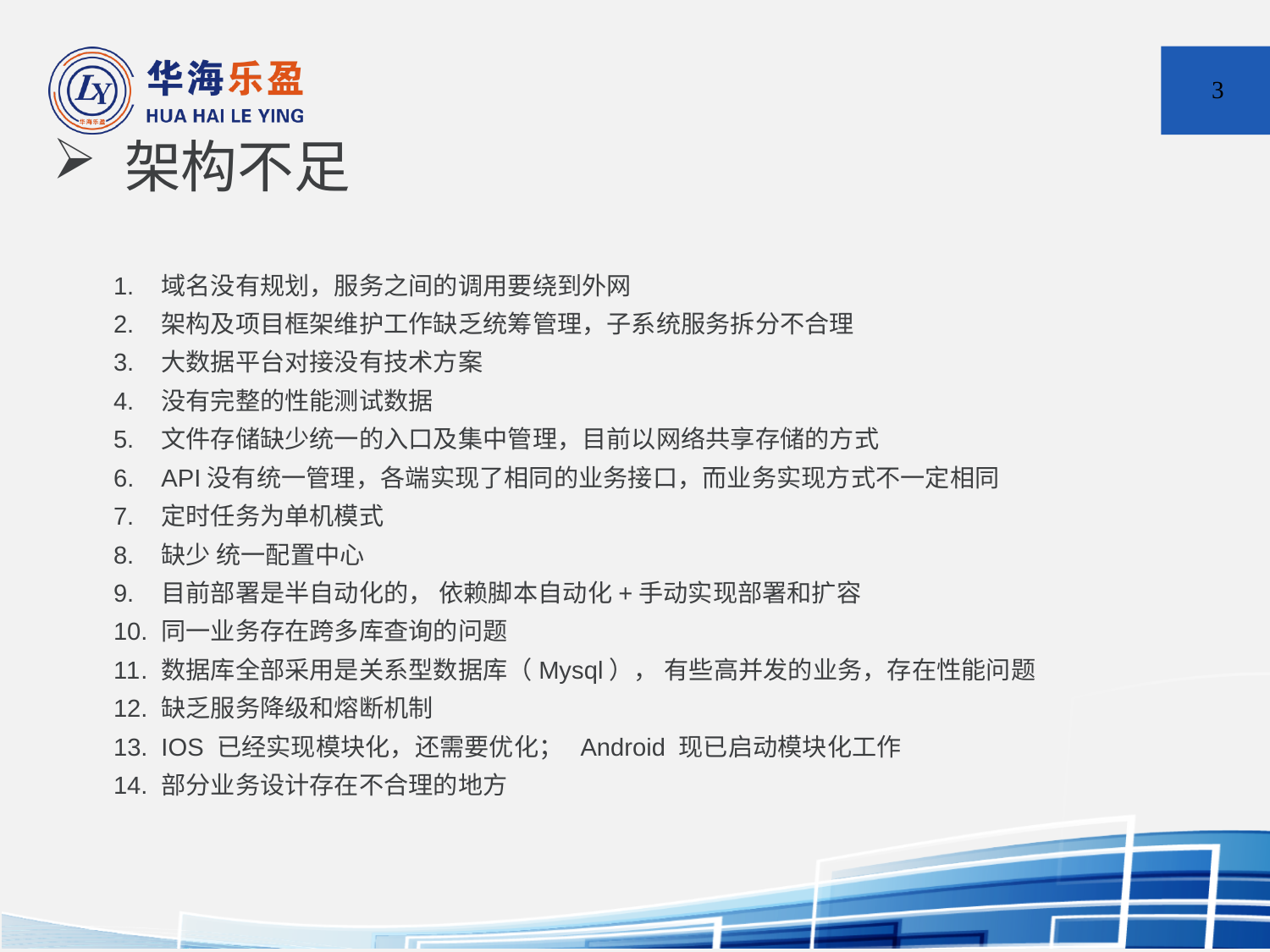

3
# 架构不足
域名没有规划，服务之间的调用要绕到外网
架构及项目框架维护工作缺乏统筹管理，子系统服务拆分不合理
大数据平台对接没有技术方案
没有完整的性能测试数据
文件存储缺少统一的入口及集中管理，目前以网络共享存储的方式
API没有统一管理，各端实现了相同的业务接口，而业务实现方式不一定相同
定时任务为单机模式
缺少 统一配置中心
目前部署是半自动化的， 依赖脚本自动化+手动实现部署和扩容
同一业务存在跨多库查询的问题
数据库全部采用是关系型数据库（Mysql）， 有些高并发的业务，存在性能问题
缺乏服务降级和熔断机制
IOS 已经实现模块化，还需要优化；  Android 现已启动模块化工作
部分业务设计存在不合理的地方